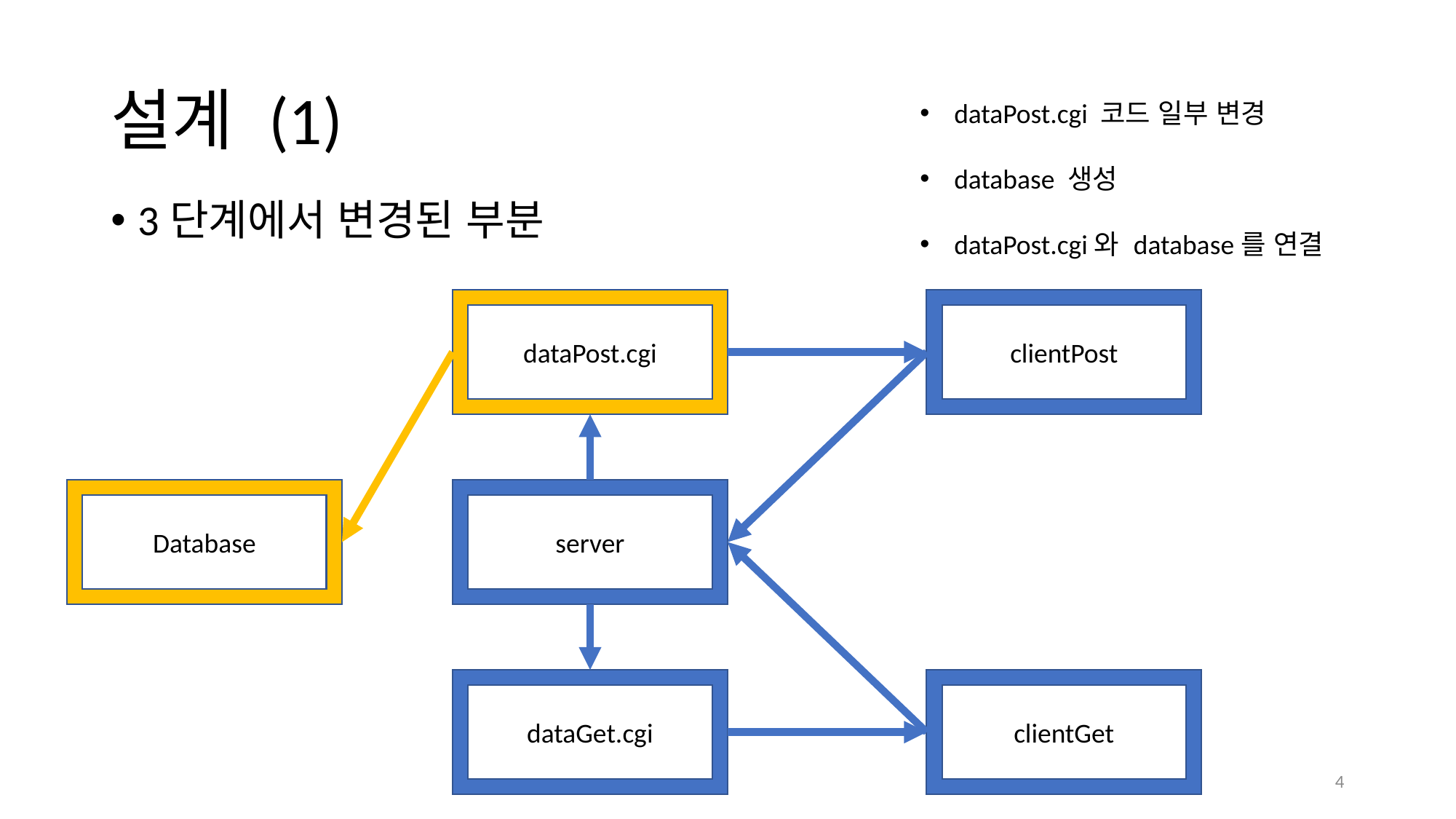

# 설계 (1)
dataPost.cgi 코드 일부 변경

database 생성

dataPost.cgi와 database를 연결
3단계에서 변경된 부분

dataPost.cgi
clientPost
Database
server
dataGet.cgi
clientGet
4